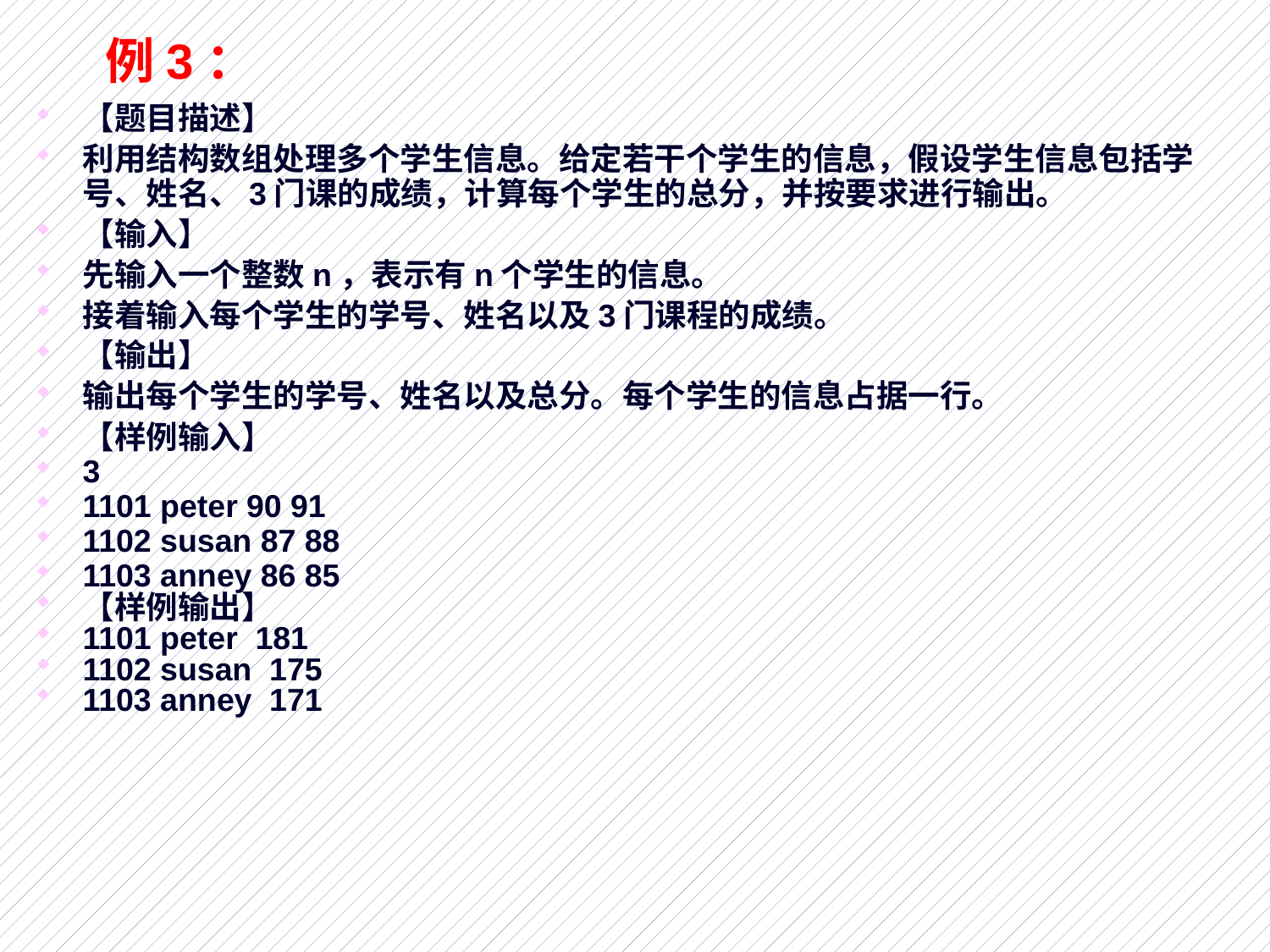

# 例3：
【题目描述】
利用结构数组处理多个学生信息。给定若干个学生的信息，假设学生信息包括学号、姓名、3门课的成绩，计算每个学生的总分，并按要求进行输出。
【输入】
先输入一个整数n，表示有n个学生的信息。
接着输入每个学生的学号、姓名以及3门课程的成绩。
【输出】
输出每个学生的学号、姓名以及总分。每个学生的信息占据一行。
【样例输入】
3
1101 peter 90 91
1102 susan 87 88
1103 anney 86 85
【样例输出】
1101 peter  181
1102 susan  175
1103 anney  171